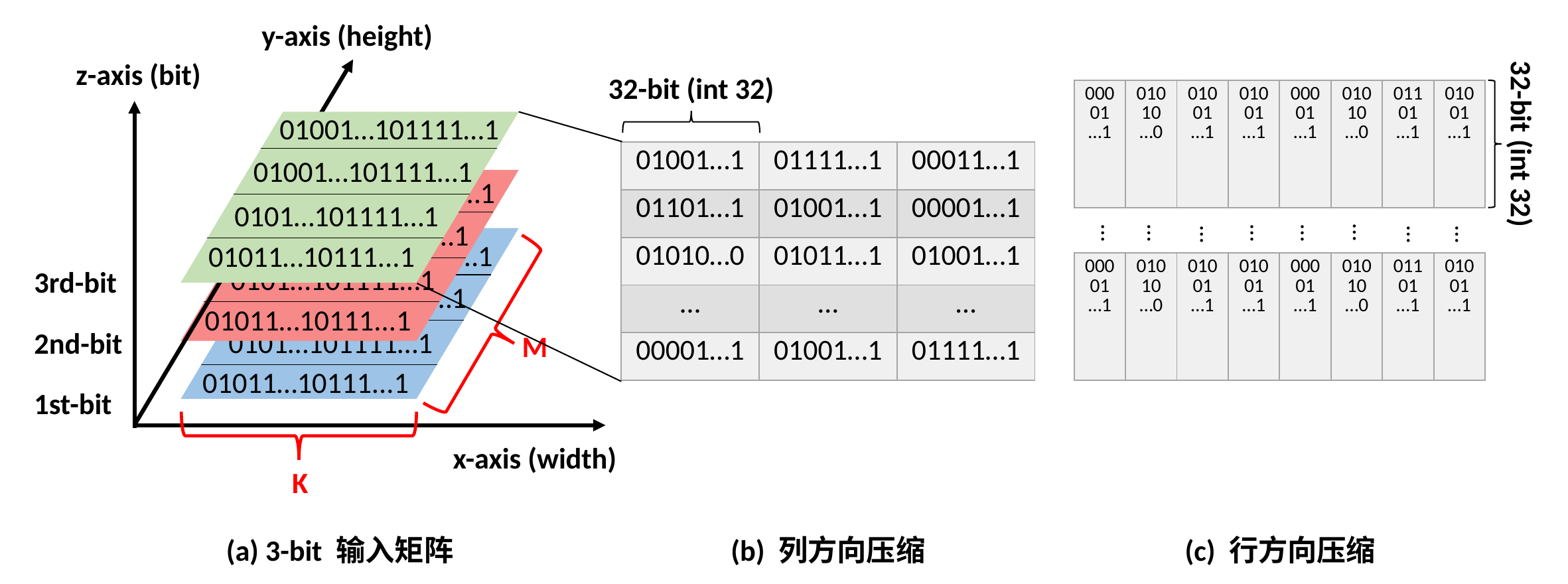

y-axis (height)
z-axis (bit)
01001…101111…1

01001…101111…1
01001…101111…1

0101…101111…1
01001…101111…1

01001…101111…1
01011…10111...1

0101…101111…1
3rd-bit
01001…101111…1
01011…10111...1

0101…101111…1
2nd-bit
M
01011…10111...1
1st-bit
x-axis (width)
K

32-bit (int 32)
| 00001…1 | 01010…0 | 01001…1 | 01001…1 | 00001…1 | 01010…0 | 01101…1 | 01001…1 |
| --- | --- | --- | --- | --- | --- | --- | --- |

32-bit (int 32)
| 01001…1 | 01111…1 | 00011…1 |
| --- | --- | --- |
| 01101…1 | 01001…1 | 00001…1 |
| 01010…0 | 01011…1 | 01001…1 |
| … | … | … |
| 00001…1 | 01001…1 | 01111…1 |
…
…
…
…
…
…
…
…
| 00001…1 | 01010…0 | 01001…1 | 01001…1 | 00001…1 | 01010…0 | 01101…1 | 01001…1 |
| --- | --- | --- | --- | --- | --- | --- | --- |
(a) 3-bit 输入矩阵
(b) 列方向压缩
(c) 行方向压缩